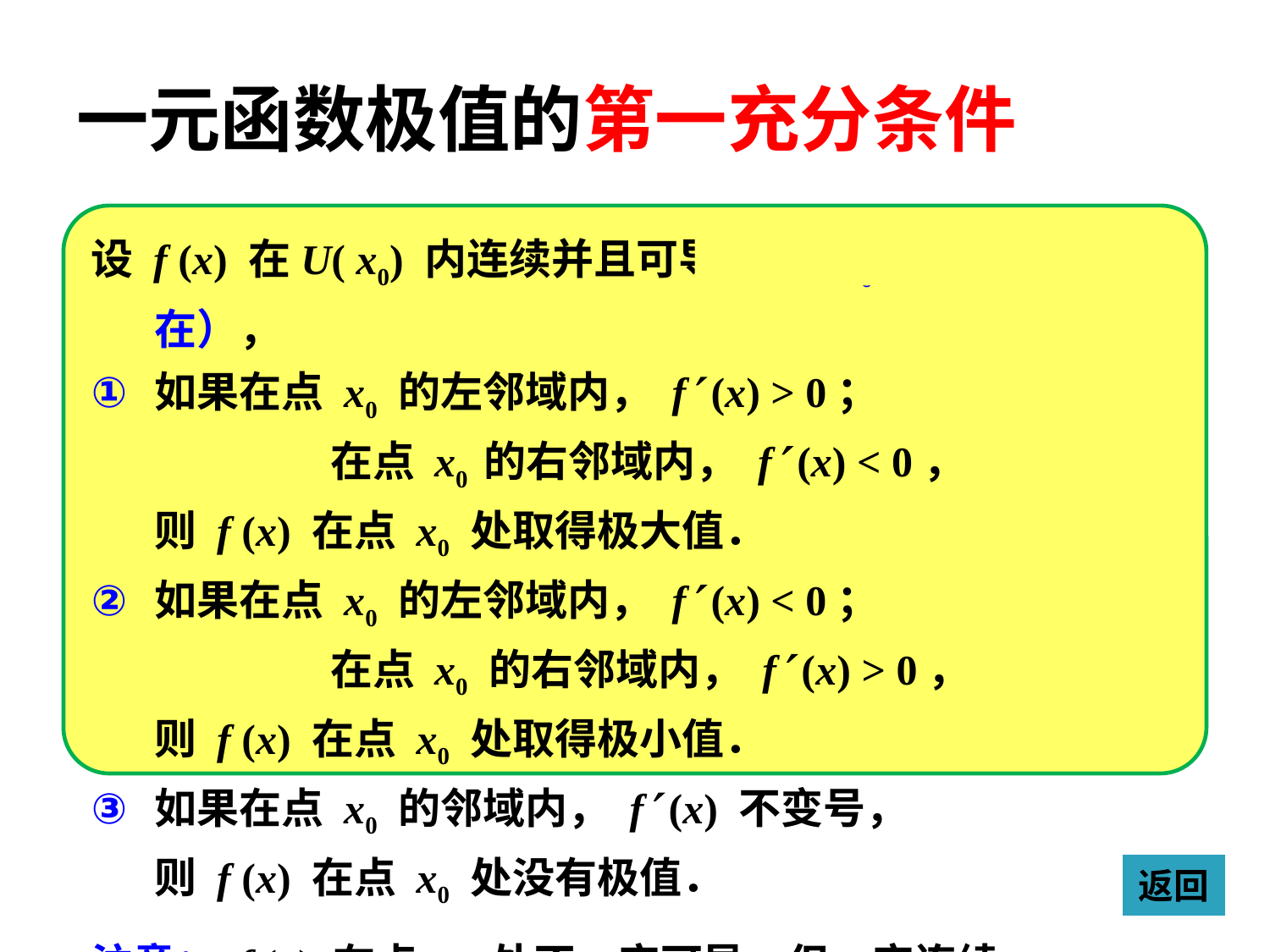

# 一元函数极值的第一充分条件

设 f (x) 在U( x0) 内连续并且可导（f′ (x0) 可以不存在），
如果在点 x0 的左邻域内， f′ (x) > 0；
		    在点 x0 的右邻域内， f′ (x) < 0，
	则 f (x) 在点 x0 处取得极大值．
如果在点 x0 的左邻域内， f′ (x) < 0；
		    在点 x0 的右邻域内， f′ (x) > 0，
	则 f (x) 在点 x0 处取得极小值．
如果在点 x0 的邻域内， f′ (x) 不变号，
	则 f (x) 在点 x0 处没有极值．
注意： f (x) 在点 x0 处不一定可导，但一定连续．
适用范围：驻点、不可导点．

返回